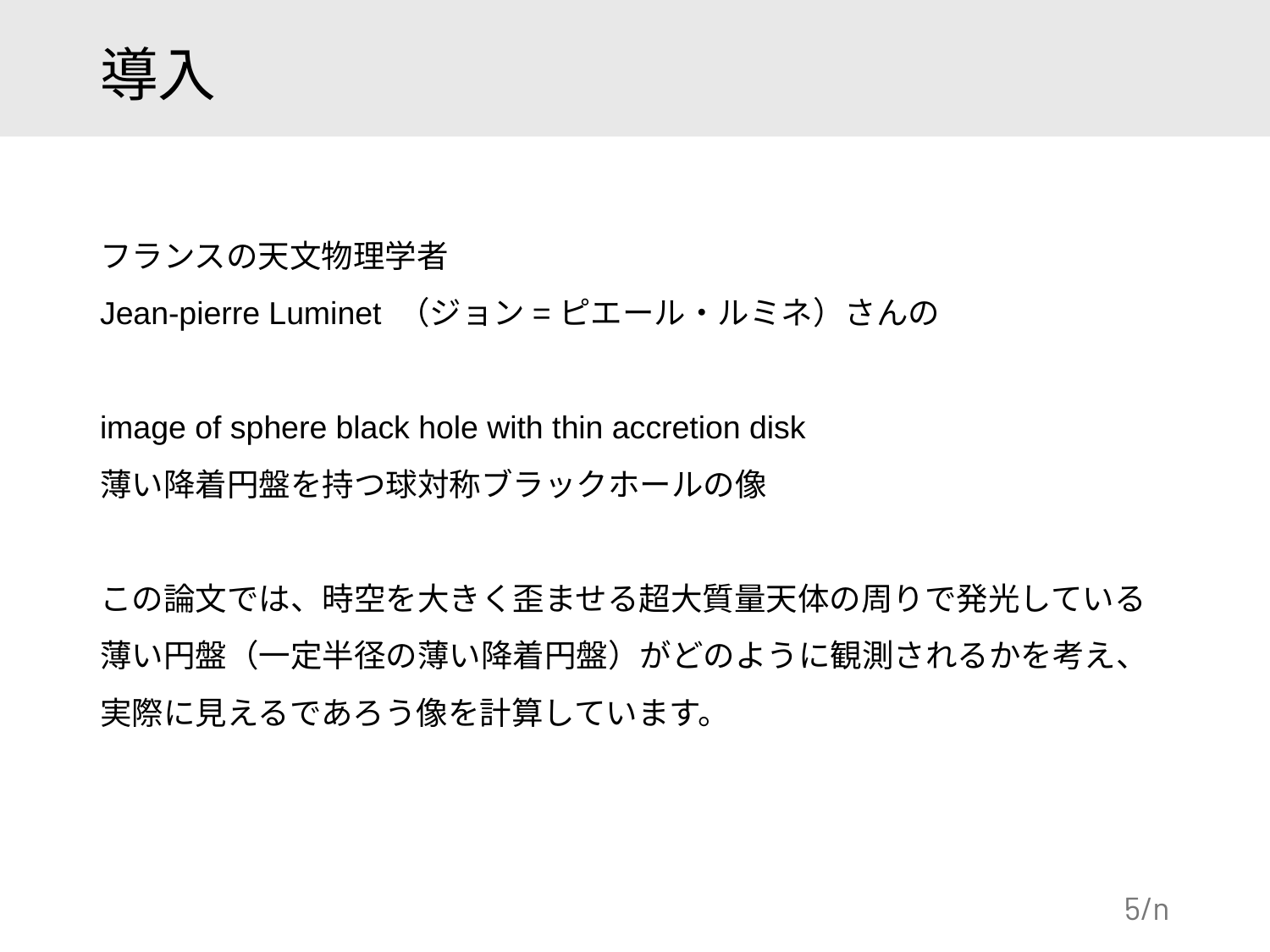

# 導入

フランスの天文物理学者
Jean-pierre Luminet （ジョン=ピエール・ルミネ）さんの

image of sphere black hole with thin accretion disk
薄い降着円盤を持つ球対称ブラックホールの像

この論文では、時空を大きく歪ませる超大質量天体の周りで発光している薄い円盤（一定半径の薄い降着円盤）がどのように観測されるかを考え、実際に見えるであろう像を計算しています。

5/n